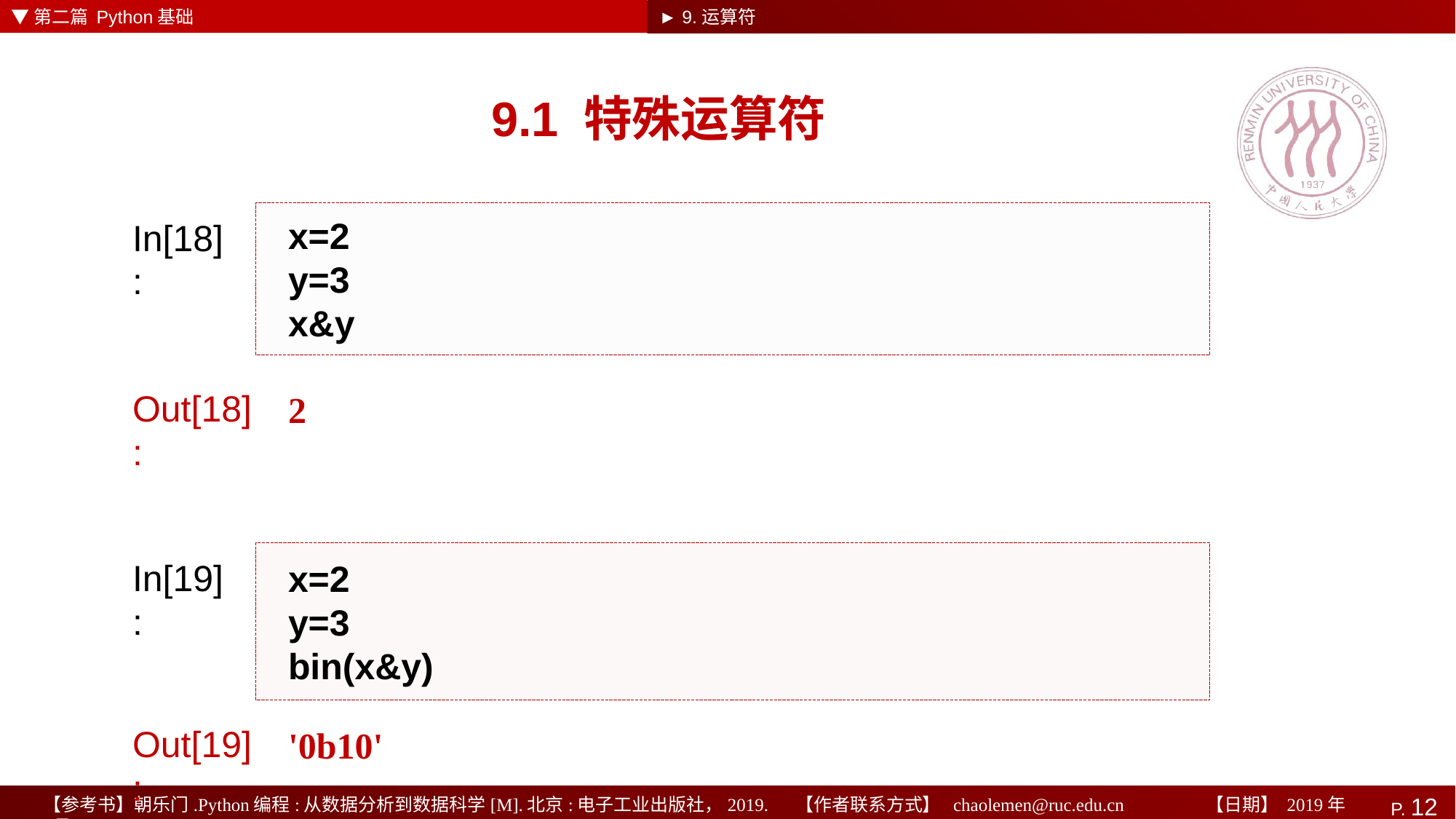

▼第二篇 Python基础
► 9.运算符
# 9.1 特殊运算符
x=2
y=3
x&y
In[18]:
2
Out[18]:
x=2
y=3
bin(x&y)
In[19]:
'0b10'
Out[19]: